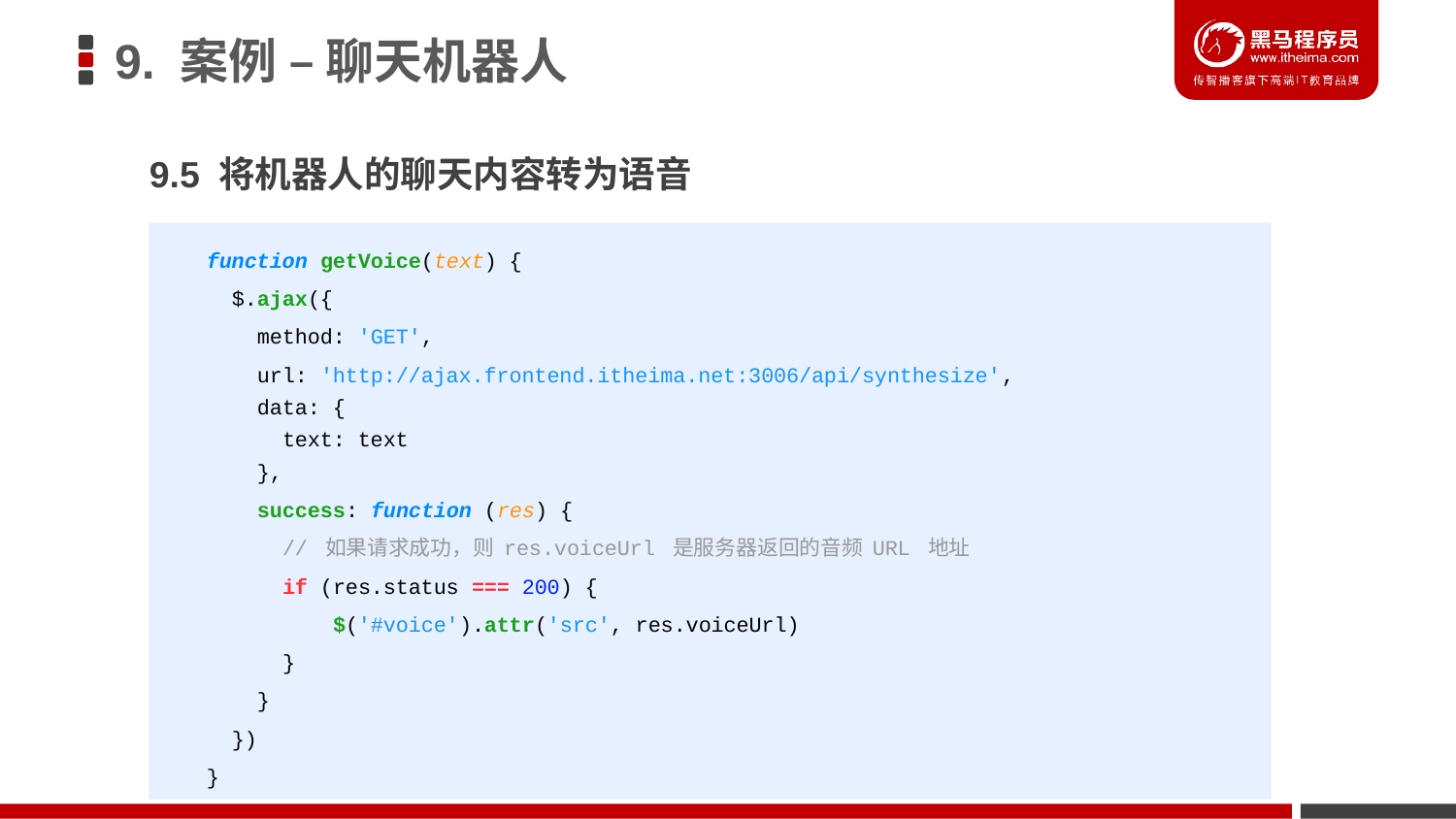

# 9. 案例 – 聊天机器人
9.5 将机器人的聊天内容转为语音

  function getVoice(text) {
    $.ajax({
      method: 'GET',
      url: 'http://ajax.frontend.itheima.net:3006/api/synthesize',
      data: {
        text: text
      },
      success: function (res) {
        // 如果请求成功，则 res.voiceUrl 是服务器返回的音频 URL 地址
        if (res.status === 200) {
            $('#voice').attr('src', res.voiceUrl)
        }
      }
    })
  }